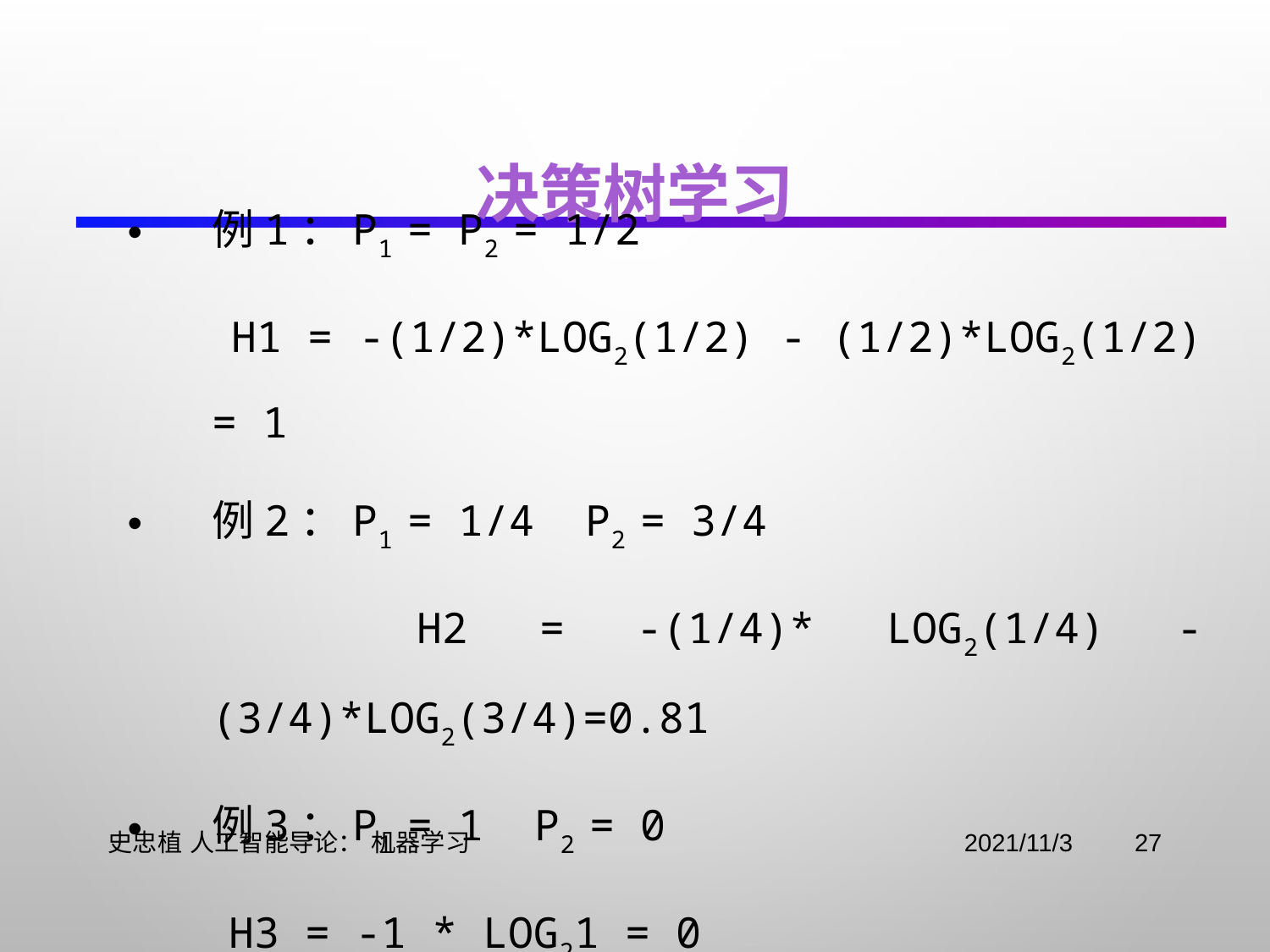

# 决策树学习
例1：p1 = p2 = 1/2
    H1 = -(1/2)*log2(1/2) - (1/2)*log2(1/2) = 1
例2：p1 = 1/4  p2 = 3/4
    H2 = -(1/4)* log2(1/4) - (3/4)*log2(3/4)=0.81
例3：p1 = 1  p2 = 0
    H3 = -1 * log21 = 0
史忠植 人工智能导论： 机器学习
2021/11/3
27